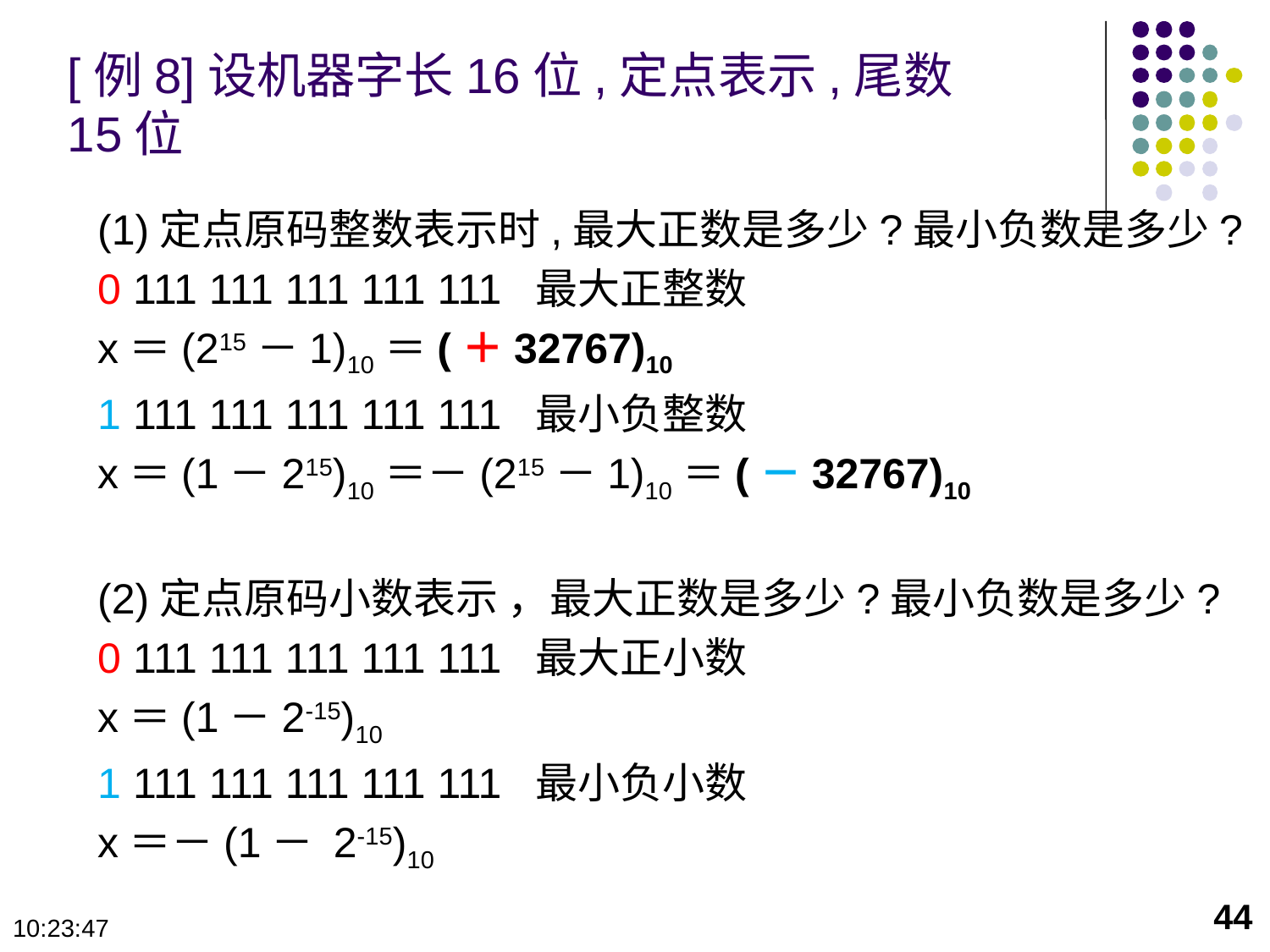

# [例8]设机器字长16位,定点表示,尾数15位
(1)定点原码整数表示时,最大正数是多少?最小负数是多少?
0 111 111 111 111 111  最大正整数
x＝(215－1)10＝(＋32767)10
1 111 111 111 111 111  最小负整数
x＝(1－215)10＝－(215－1)10＝(－32767)10

(2)定点原码小数表示 ，最大正数是多少?最小负数是多少?
0 111 111 111 111 111  最大正小数
x＝(1－2-15)10
1 111 111 111 111 111  最小负小数
x＝－(1－ 2-15)10
44
10:23:47